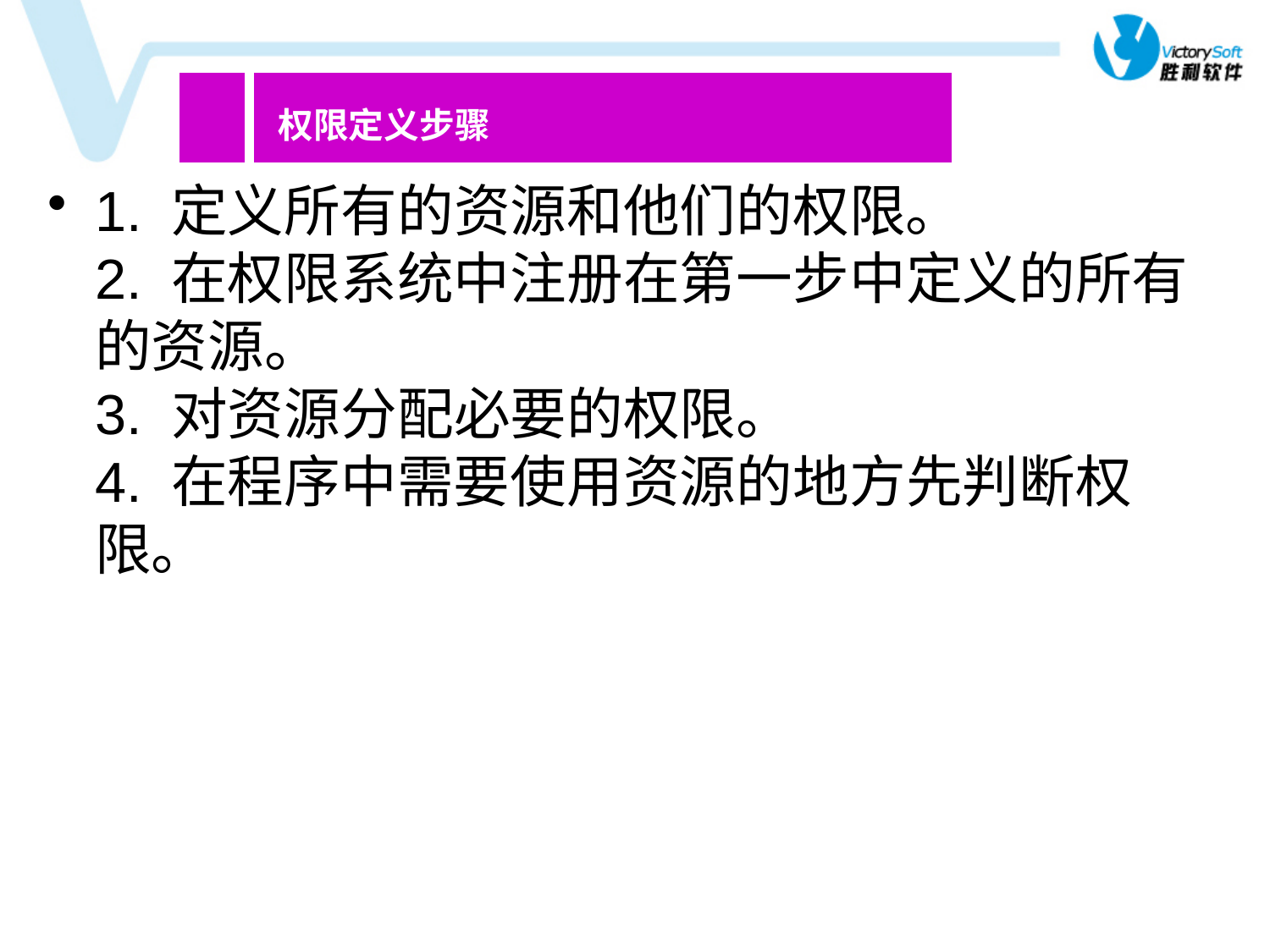

|  | 权限定义步骤 |
| --- | --- |
1. 定义所有的资源和他们的权限。
2. 在权限系统中注册在第一步中定义的所有的资源。
3. 对资源分配必要的权限。
4. 在程序中需要使用资源的地方先判断权限。